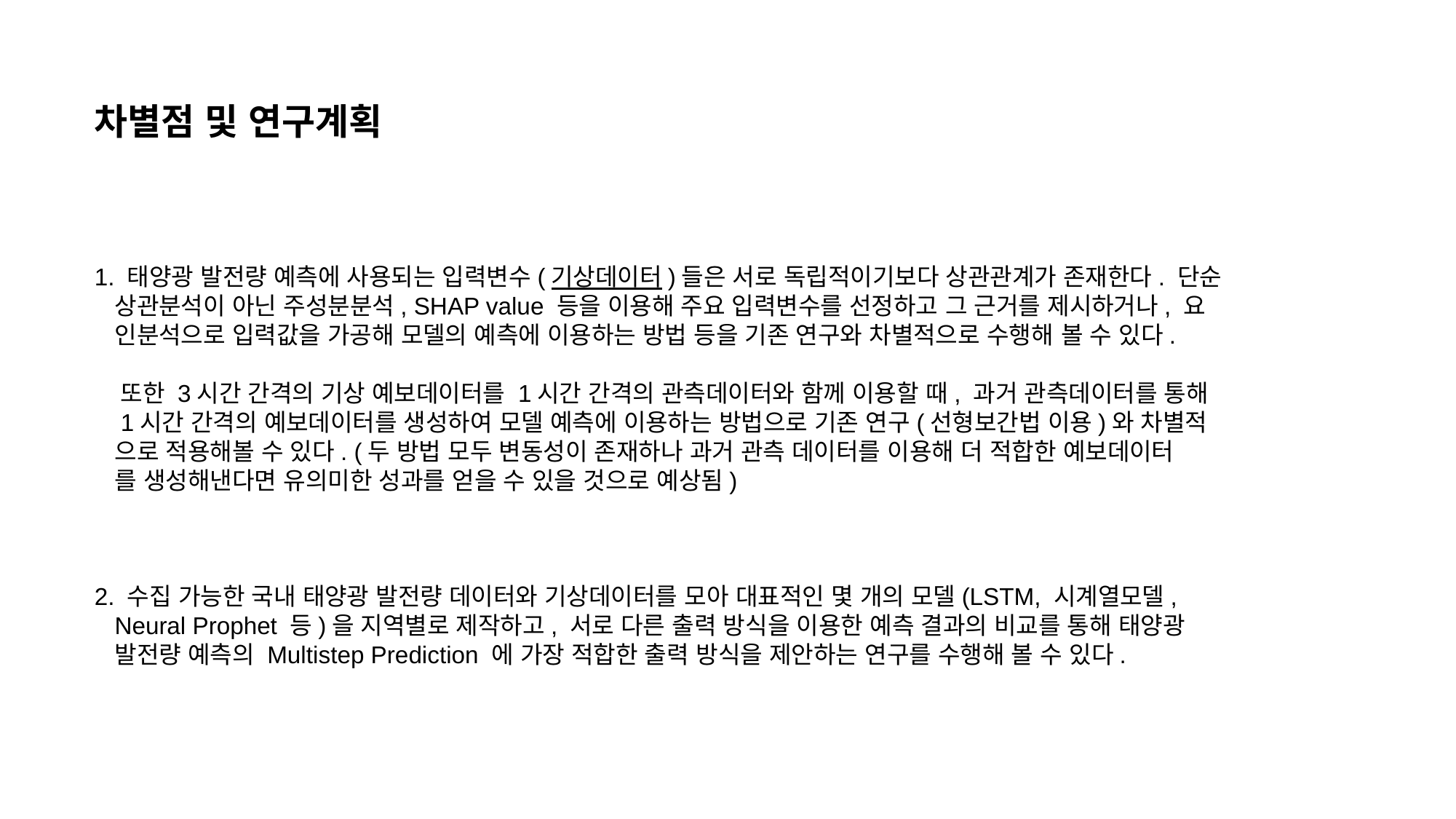

차별점 및 연구계획
1. 태양광 발전량 예측에 사용되는 입력변수(기상데이터)들은 서로 독립적이기보다 상관관계가 존재한다. 단순
   상관분석이 아닌 주성분분석, SHAP value 등을 이용해 주요 입력변수를 선정하고 그 근거를 제시하거나, 요
   인분석으로 입력값을 가공해 모델의 예측에 이용하는 방법 등을 기존 연구와 차별적으로 수행해 볼 수 있다.

   또한 3시간 간격의 기상 예보데이터를 1시간 간격의 관측데이터와 함께 이용할 때, 과거 관측데이터를 통해
   1시간 간격의 예보데이터를 생성하여 모델 예측에 이용하는 방법으로 기존 연구(선형보간법 이용)와 차별적
   으로 적용해볼 수 있다. (두 방법 모두 변동성이 존재하나 과거 관측 데이터를 이용해 더 적합한 예보데이터
   를 생성해낸다면 유의미한 성과를 얻을 수 있을 것으로 예상됨)

2. 수집 가능한 국내 태양광 발전량 데이터와 기상데이터를 모아 대표적인 몇 개의 모델(LSTM, 시계열모델,
   Neural Prophet 등)을 지역별로 제작하고, 서로 다른 출력 방식을 이용한 예측 결과의 비교를 통해 태양광
   발전량 예측의 Multistep Prediction 에 가장 적합한 출력 방식을 제안하는 연구를 수행해 볼 수 있다.